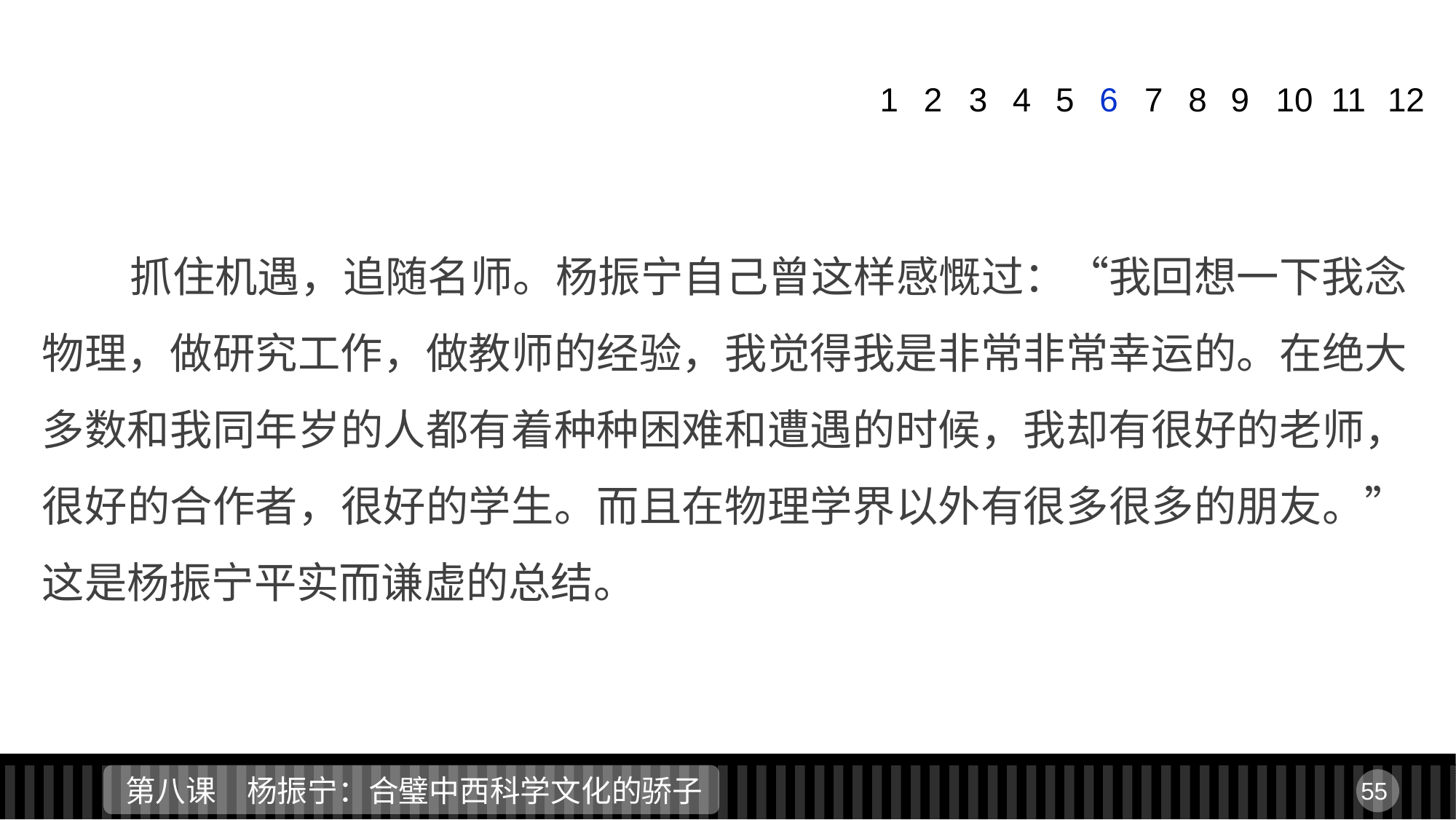

1
2
3
4
5
6
7
8
9
11
12
10
        抓住机遇，追随名师。杨振宁自己曾这样感慨过：“我回想一下我念物理，做研究工作，做教师的经验，我觉得我是非常非常幸运的。在绝大多数和我同年岁的人都有着种种困难和遭遇的时候，我却有很好的老师，很好的合作者，很好的学生。而且在物理学界以外有很多很多的朋友。”这是杨振宁平实而谦虚的总结。